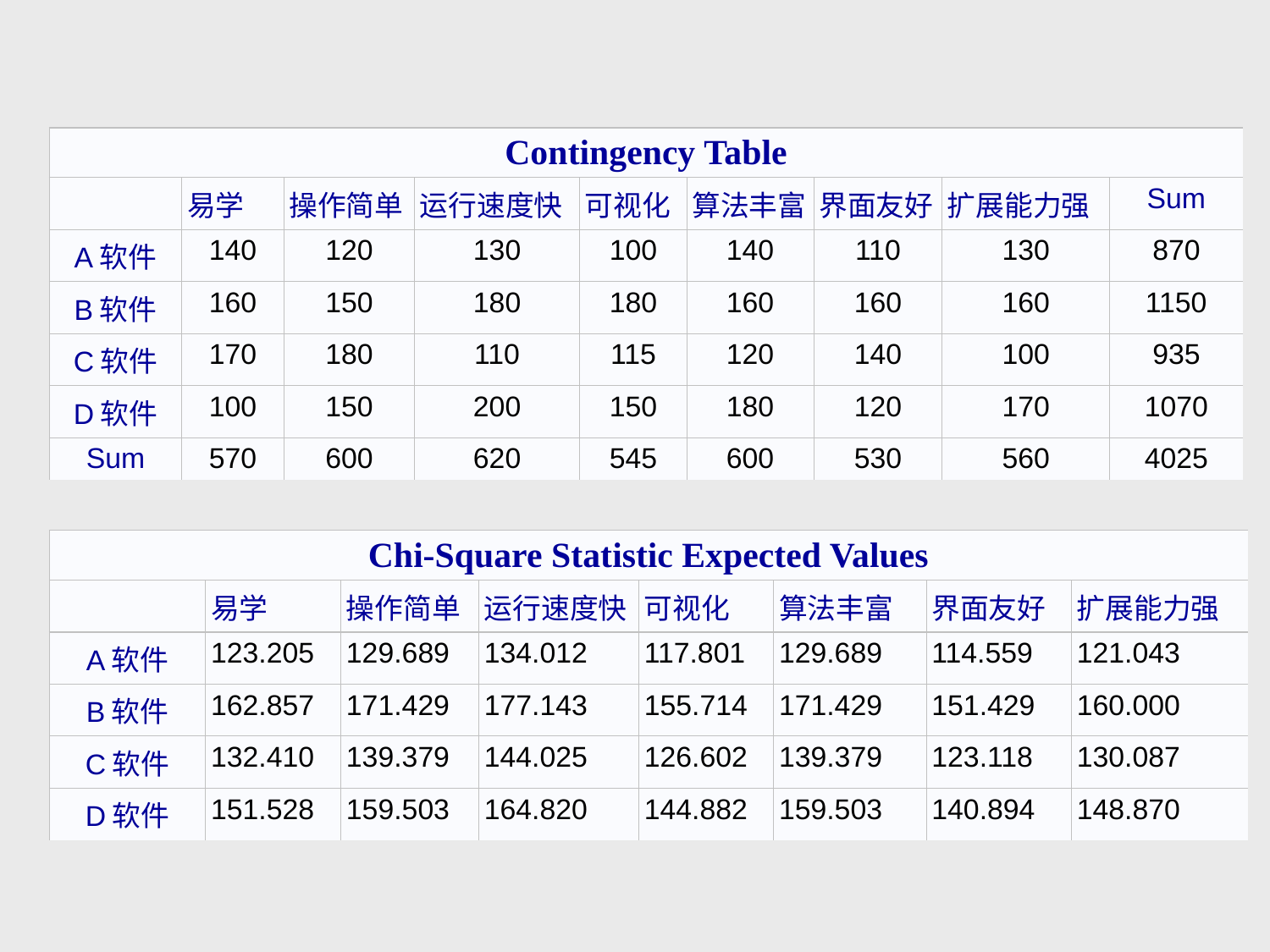

| Contingency Table |  |  |  |  |  |  |  |  |
| --- | --- | --- | --- | --- | --- | --- | --- | --- |
|  | 易学 | 操作简单 | 运行速度快 | 可视化 | 算法丰富 | 界面友好 | 扩展能力强 | Sum |
| A软件 | 140 | 120 | 130 | 100 | 140 | 110 | 130 | 870 |
| B软件 | 160 | 150 | 180 | 180 | 160 | 160 | 160 | 1150 |
| C软件 | 170 | 180 | 110 | 115 | 120 | 140 | 100 | 935 |
| D软件 | 100 | 150 | 200 | 150 | 180 | 120 | 170 | 1070 |
| Sum | 570 | 600 | 620 | 545 | 600 | 530 | 560 | 4025 |
| Chi-Square Statistic Expected Values |  |  |  |  |  |  |  |
| --- | --- | --- | --- | --- | --- | --- | --- |
|  | 易学 | 操作简单 | 运行速度快 | 可视化 | 算法丰富 | 界面友好 | 扩展能力强 |
| A软件 | 123.205 | 129.689 | 134.012 | 117.801 | 129.689 | 114.559 | 121.043 |
| B软件 | 162.857 | 171.429 | 177.143 | 155.714 | 171.429 | 151.429 | 160.000 |
| C软件 | 132.410 | 139.379 | 144.025 | 126.602 | 139.379 | 123.118 | 130.087 |
| D软件 | 151.528 | 159.503 | 164.820 | 144.882 | 159.503 | 140.894 | 148.870 |